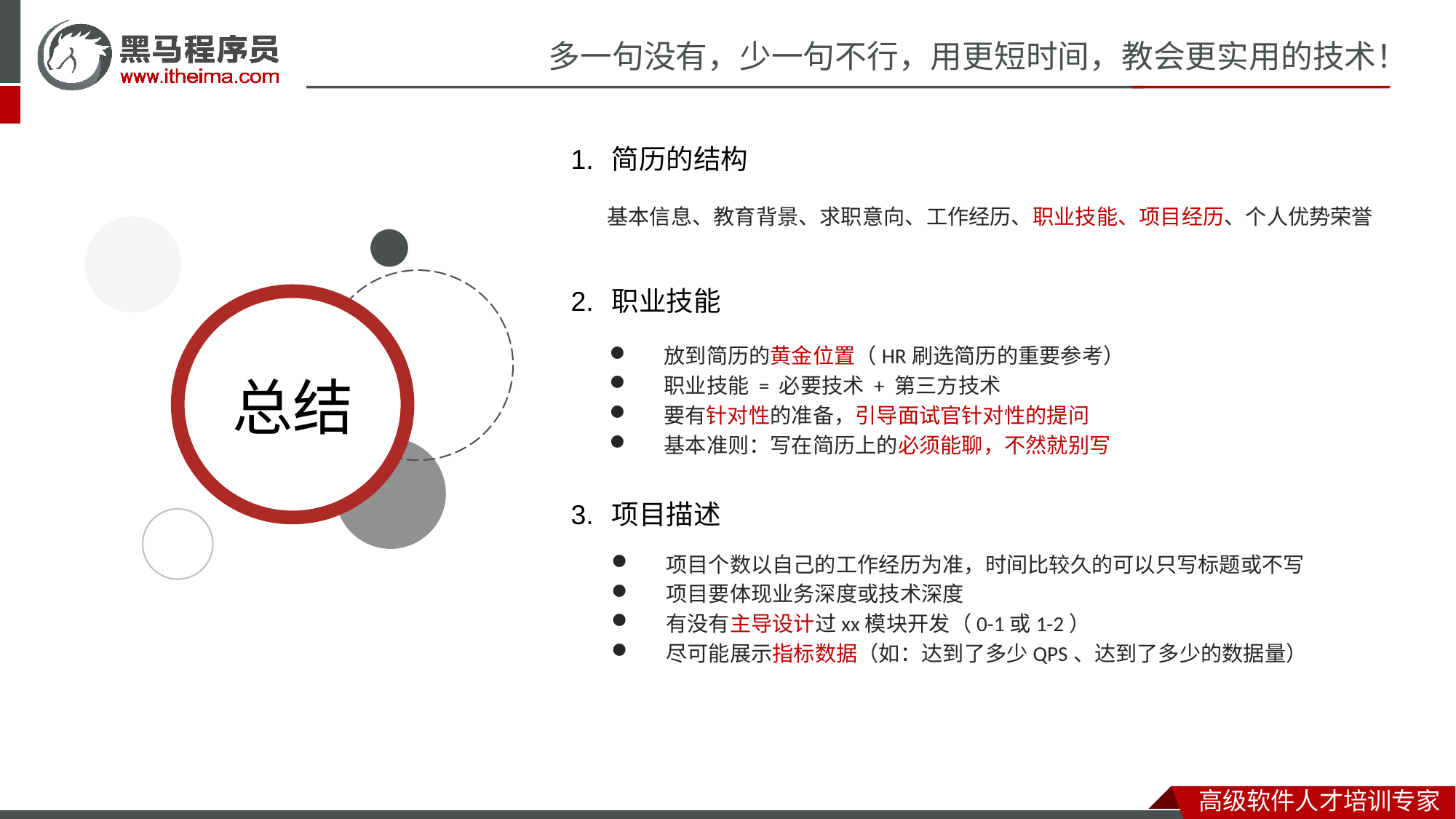

简历的结构

职业技能

项目描述

基本信息、教育背景、求职意向、工作经历、职业技能、项目经历、个人优势荣誉
放到简历的黄金位置（HR刷选简历的重要参考）
职业技能 = 必要技术 + 第三方技术
要有针对性的准备，引导面试官针对性的提问
基本准则：写在简历上的必须能聊，不然就别写
项目个数以自己的工作经历为准，时间比较久的可以只写标题或不写
项目要体现业务深度或技术深度
有没有主导设计过xx模块开发（0-1或1-2）
尽可能展示指标数据（如：达到了多少QPS、达到了多少的数据量）